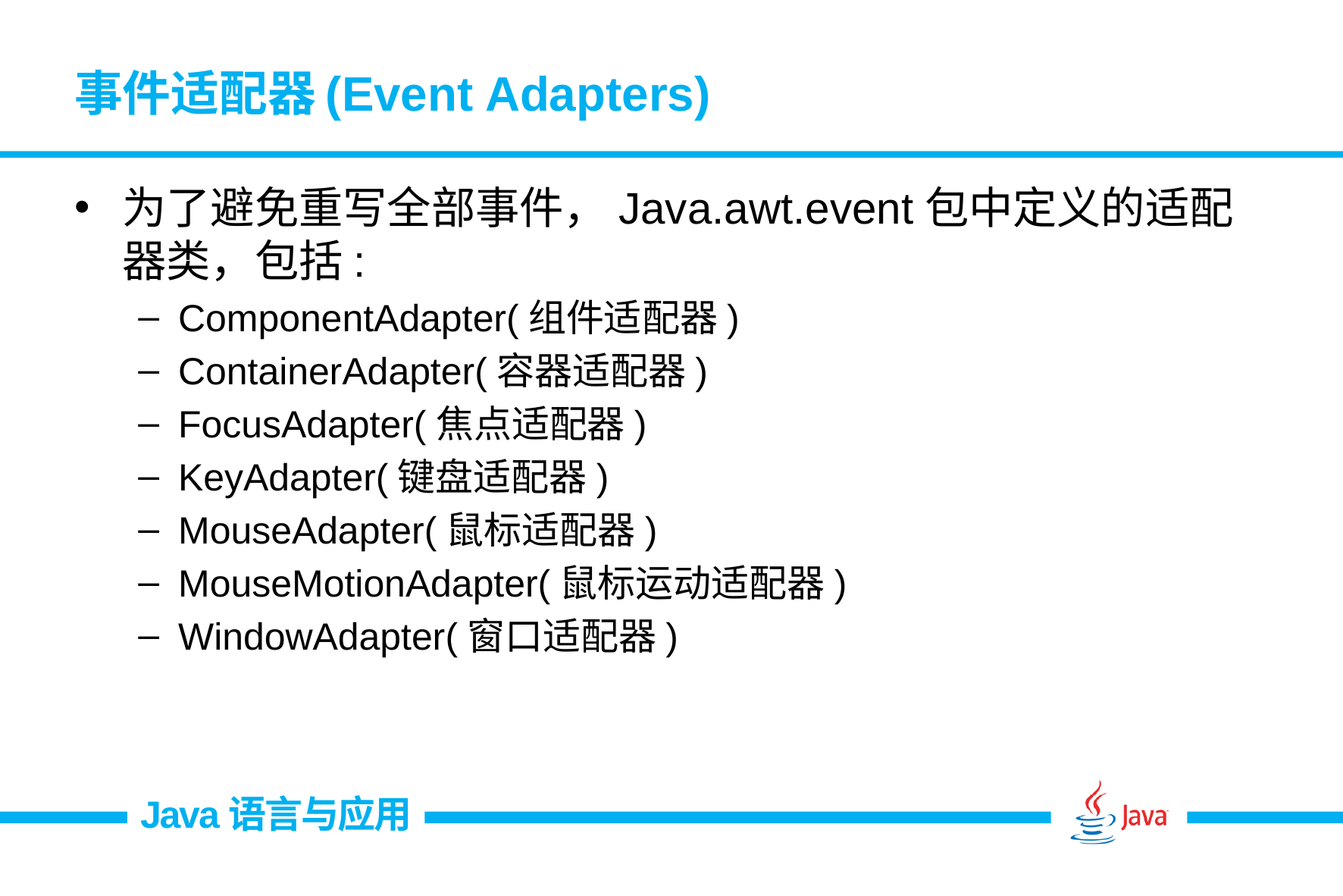

# 事件适配器(Event Adapters)
为了避免重写全部事件，Java.awt.event包中定义的适配器类，包括:
ComponentAdapter(组件适配器)
ContainerAdapter(容器适配器)
FocusAdapter(焦点适配器)
KeyAdapter(键盘适配器)
MouseAdapter(鼠标适配器)
MouseMotionAdapter(鼠标运动适配器)
WindowAdapter(窗口适配器)